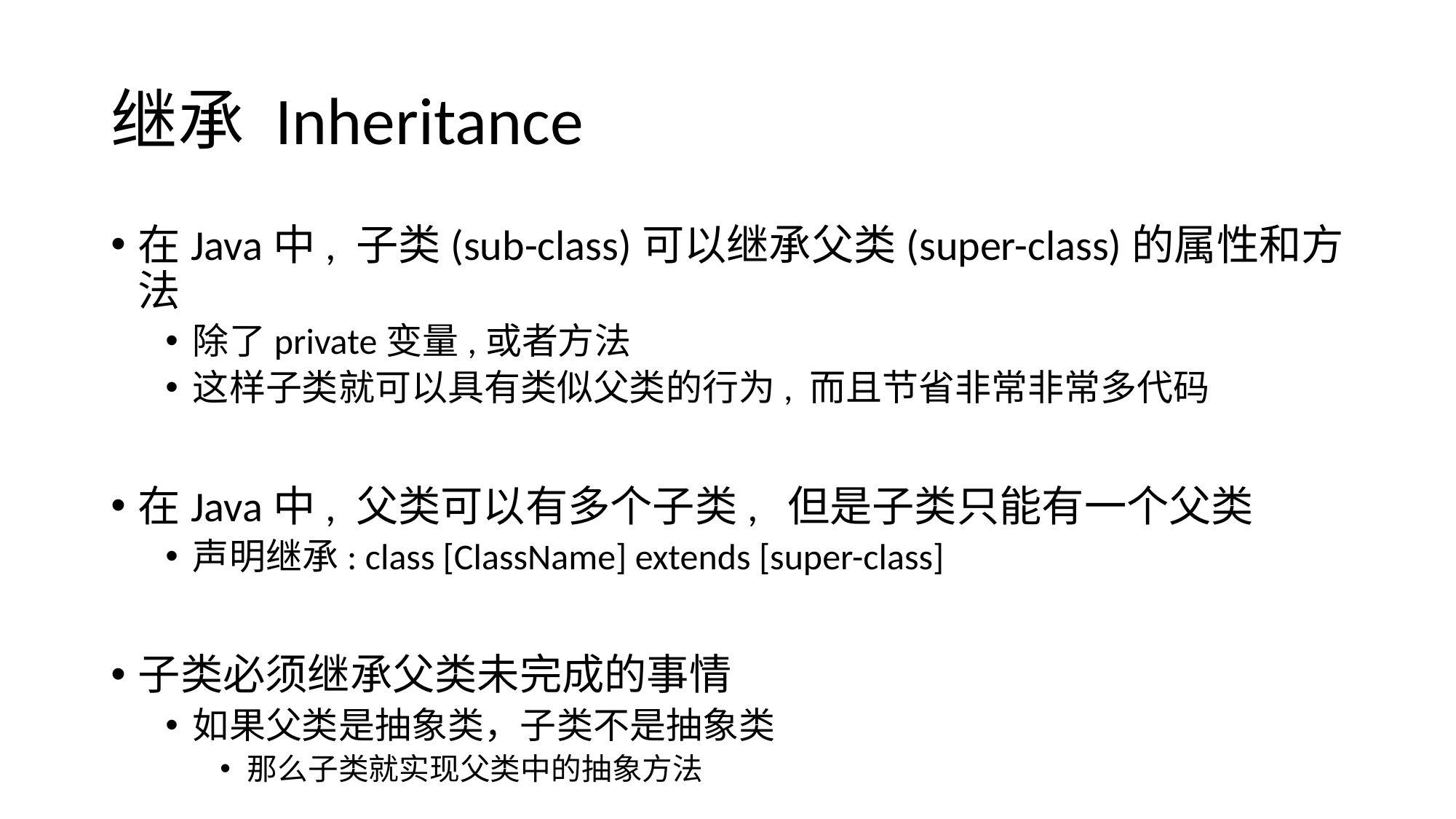

# 继承 Inheritance
在Java中, 子类(sub-class)可以继承父类(super-class)的属性和方法
除了private变量,或者方法
这样子类就可以具有类似父类的行为, 而且节省非常非常多代码

在Java中, 父类可以有多个子类,  但是子类只能有一个父类
声明继承: class [ClassName] extends [super-class]

子类必须继承父类未完成的事情
如果父类是抽象类，子类不是抽象类
那么子类就实现父类中的抽象方法